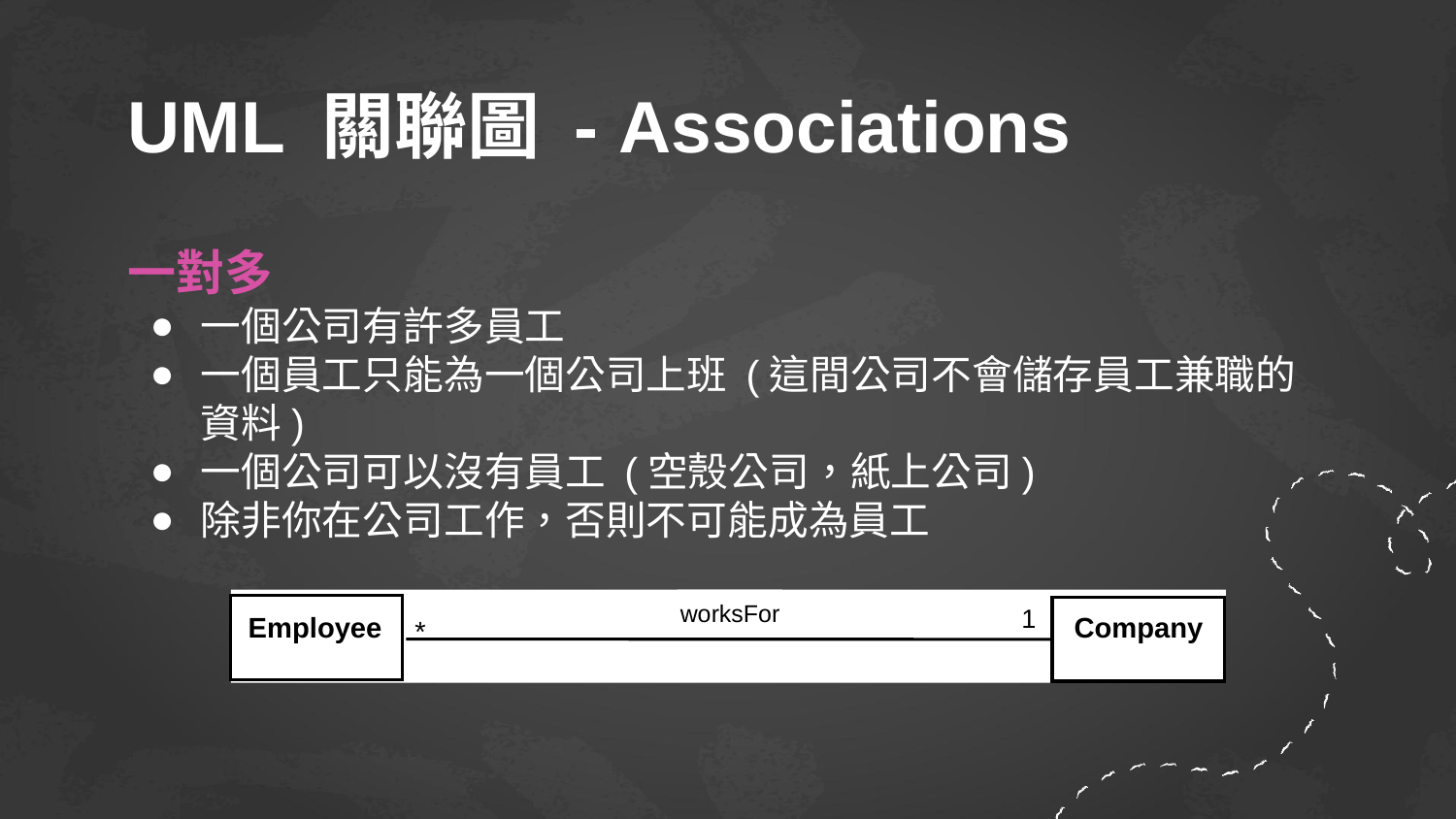

# UML 關聯圖 - Associations
一對多
一個公司有許多員工
一個員工只能為一個公司上班 (這間公司不會儲存員工兼職的資料)
一個公司可以沒有員工 (空殼公司，紙上公司)
除非你在公司工作，否則不可能成為員工

worksFor
1
Employee
Company
*